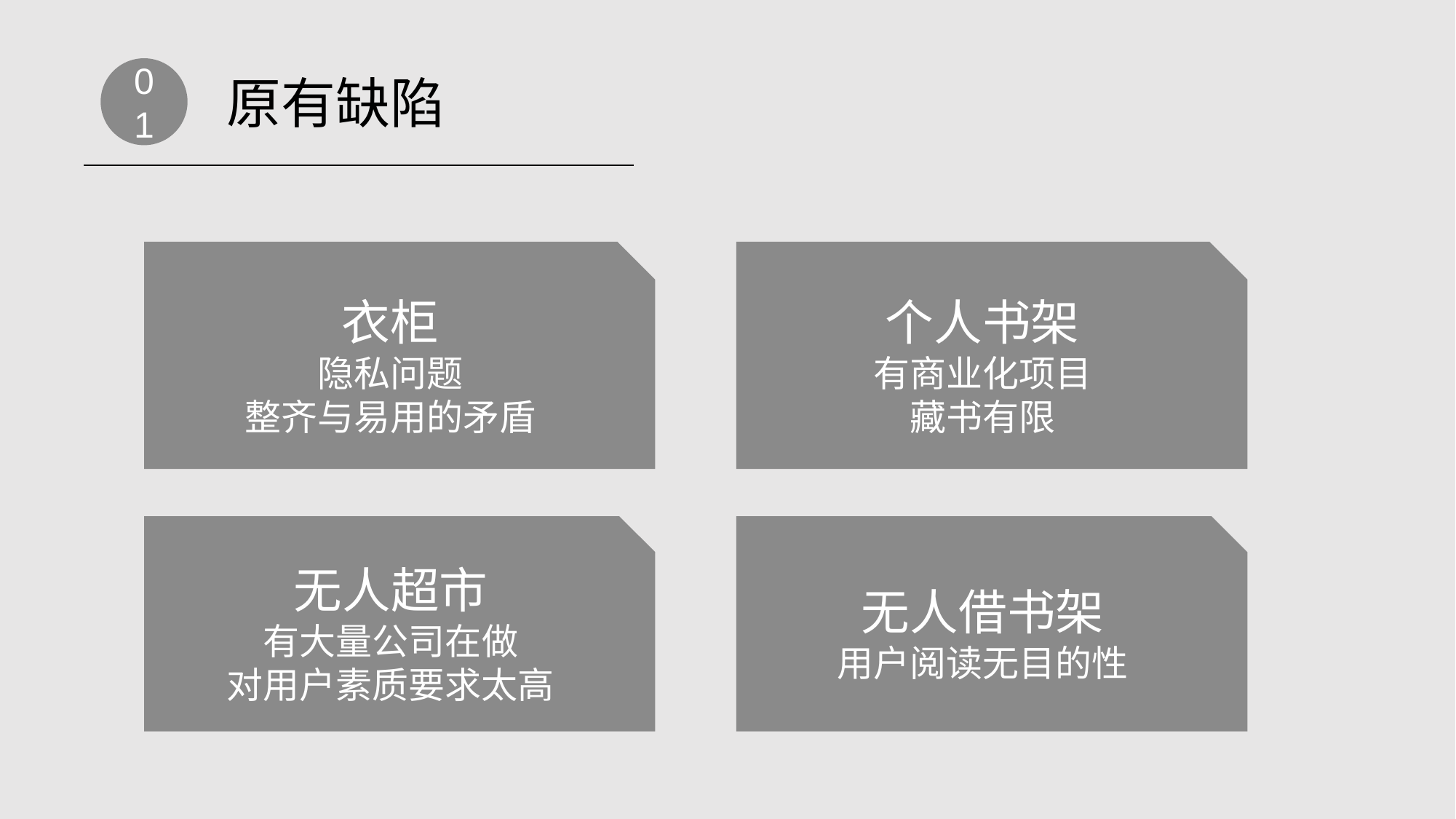

01
原有缺陷
衣柜
隐私问题
整齐与易用的矛盾
个人书架
有商业化项目
藏书有限
无人超市
有大量公司在做
对用户素质要求太高
无人借书架
用户阅读无目的性